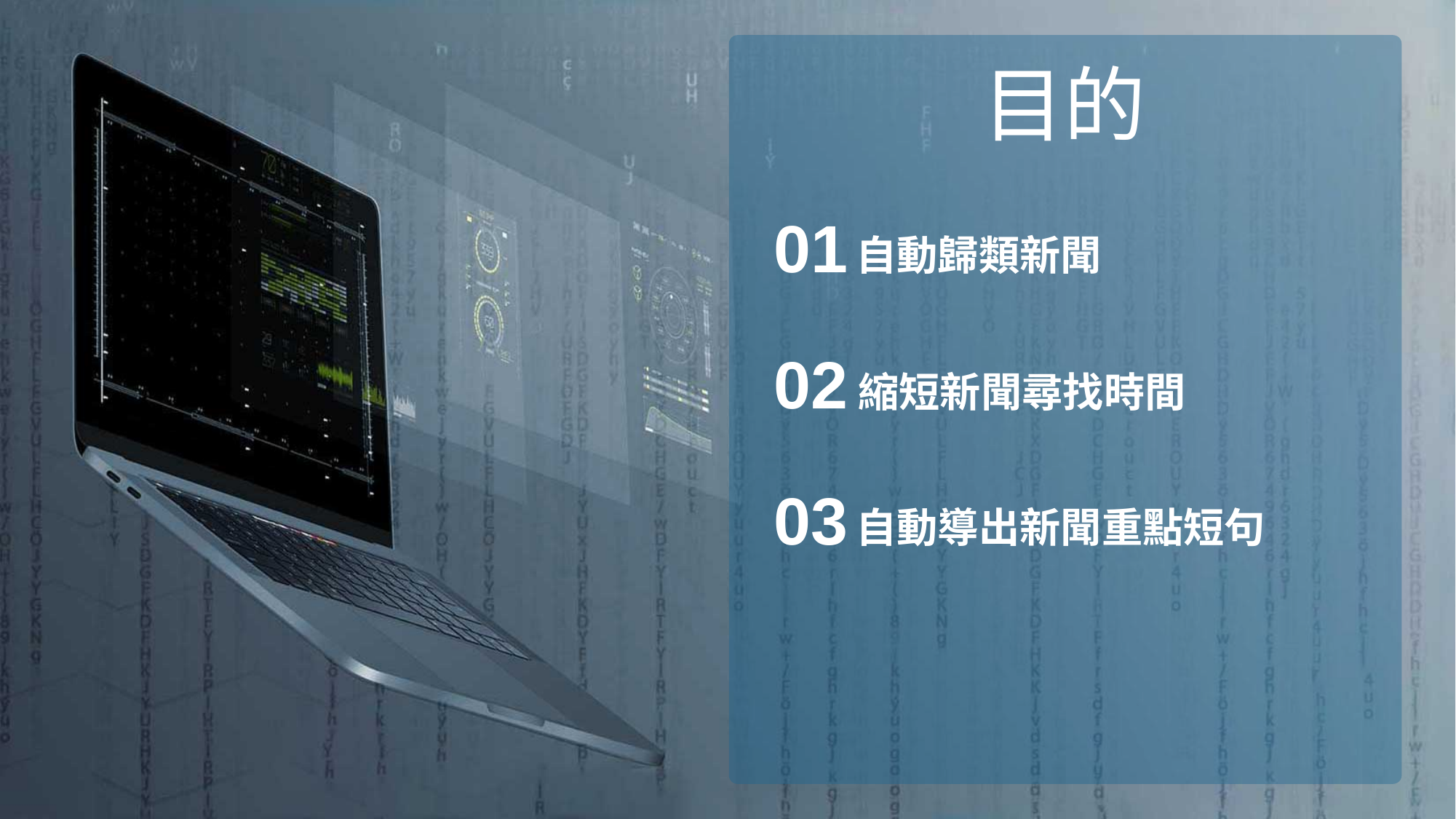

目的
01
自動歸類新聞
02
縮短新聞尋找時間
03
自動導出新聞重點短句